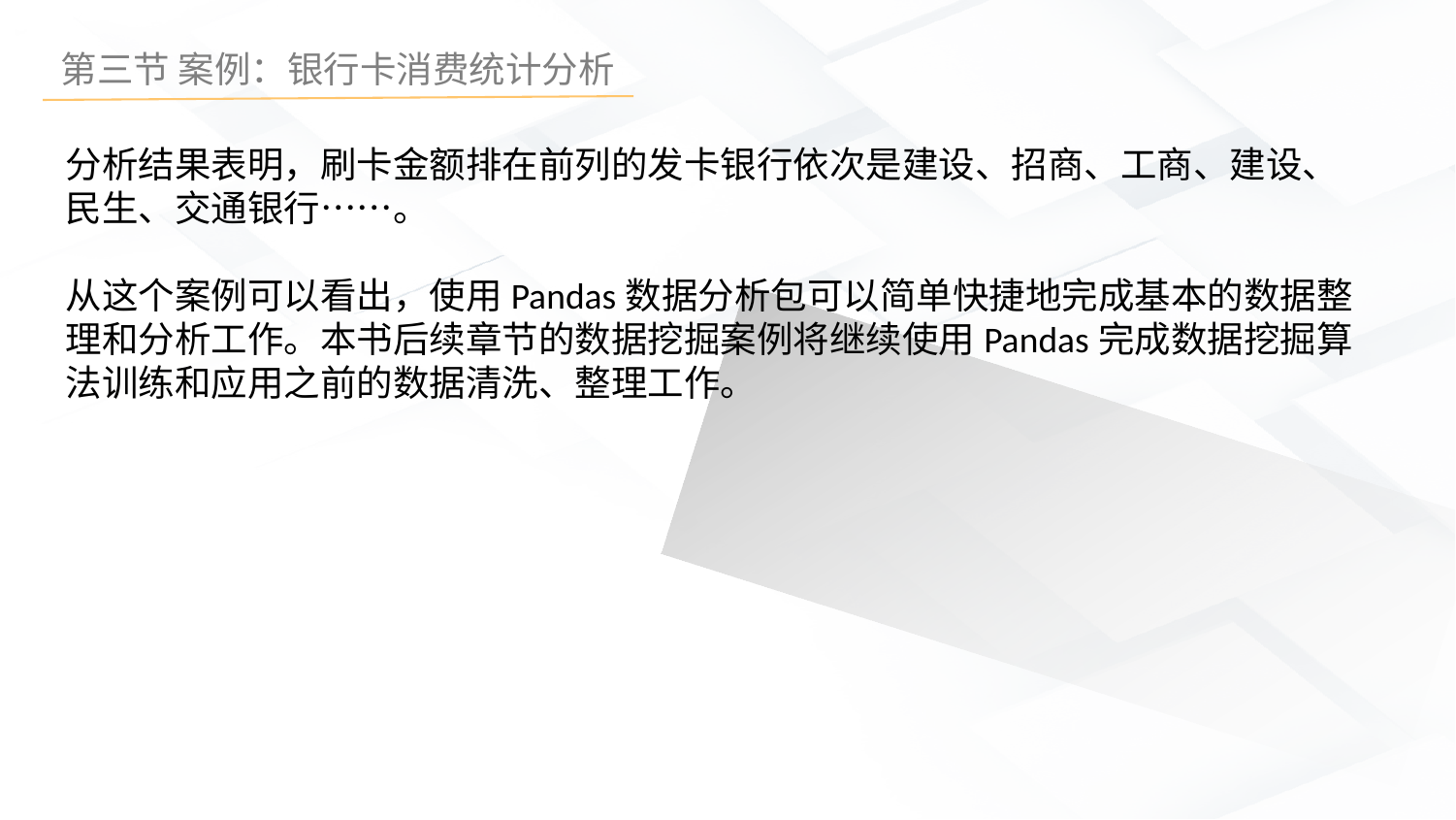

分析结果表明，刷卡金额排在前列的发卡银行依次是建设、招商、工商、建设、民生、交通银行……。

从这个案例可以看出，使用Pandas数据分析包可以简单快捷地完成基本的数据整理和分析工作。本书后续章节的数据挖掘案例将继续使用Pandas完成数据挖掘算法训练和应用之前的数据清洗、整理工作。